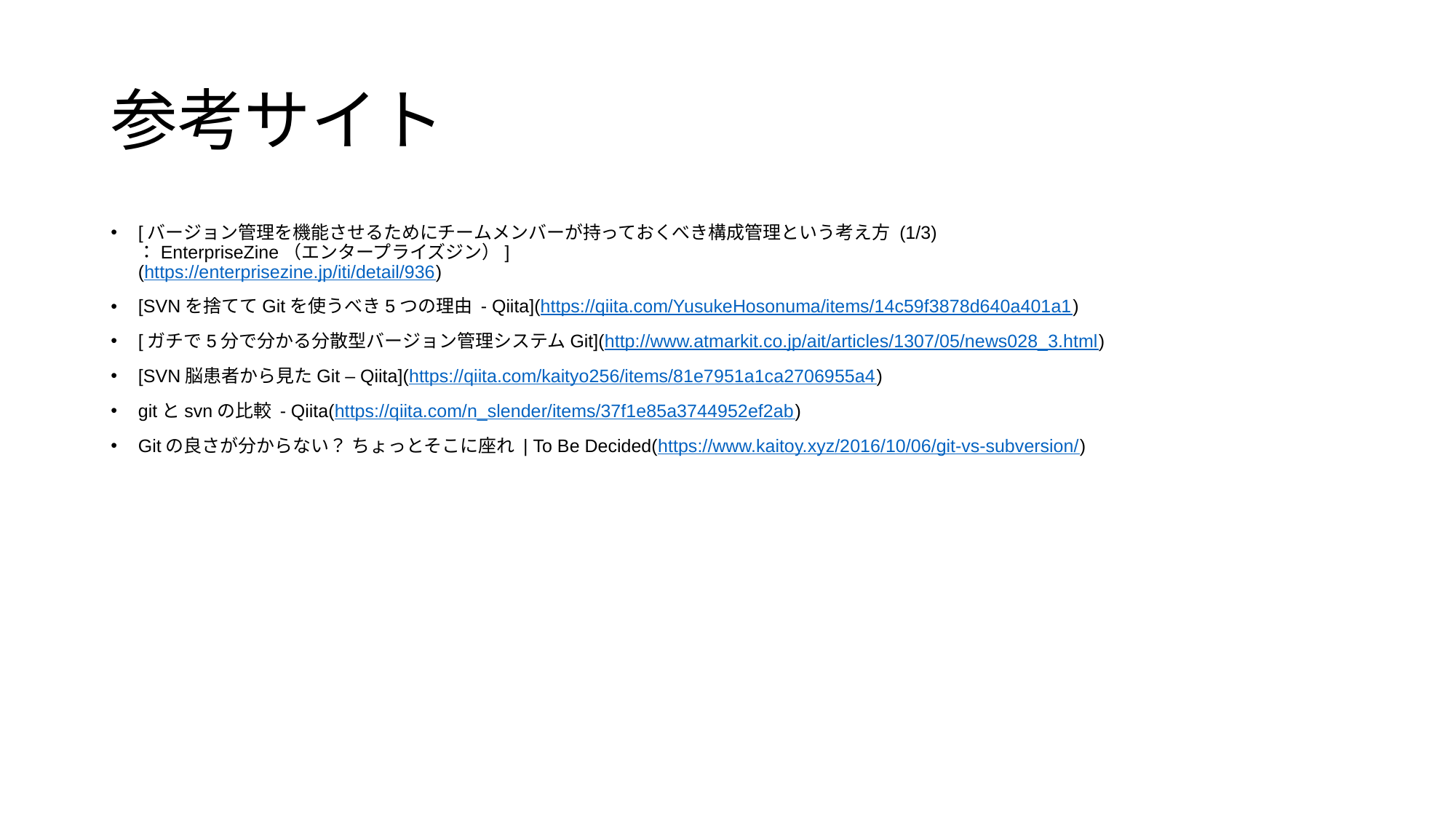

# 参考サイト
[バージョン管理を機能させるためにチームメンバーが持っておくべき構成管理という考え方 (1/3)
：EnterpriseZine（エンタープライズジン）]
(https://enterprisezine.jp/iti/detail/936)
[SVNを捨ててGitを使うべき5つの理由 - Qiita](https://qiita.com/YusukeHosonuma/items/14c59f3878d640a401a1)
[ガチで5分で分かる分散型バージョン管理システムGit](http://www.atmarkit.co.jp/ait/articles/1307/05/news028_3.html)
[SVN脳患者から見たGit – Qiita](https://qiita.com/kaityo256/items/81e7951a1ca2706955a4)
gitとsvnの比較 - Qiita(https://qiita.com/n_slender/items/37f1e85a3744952ef2ab)
Gitの良さが分からない？ ちょっとそこに座れ | To Be Decided(https://www.kaitoy.xyz/2016/10/06/git-vs-subversion/)